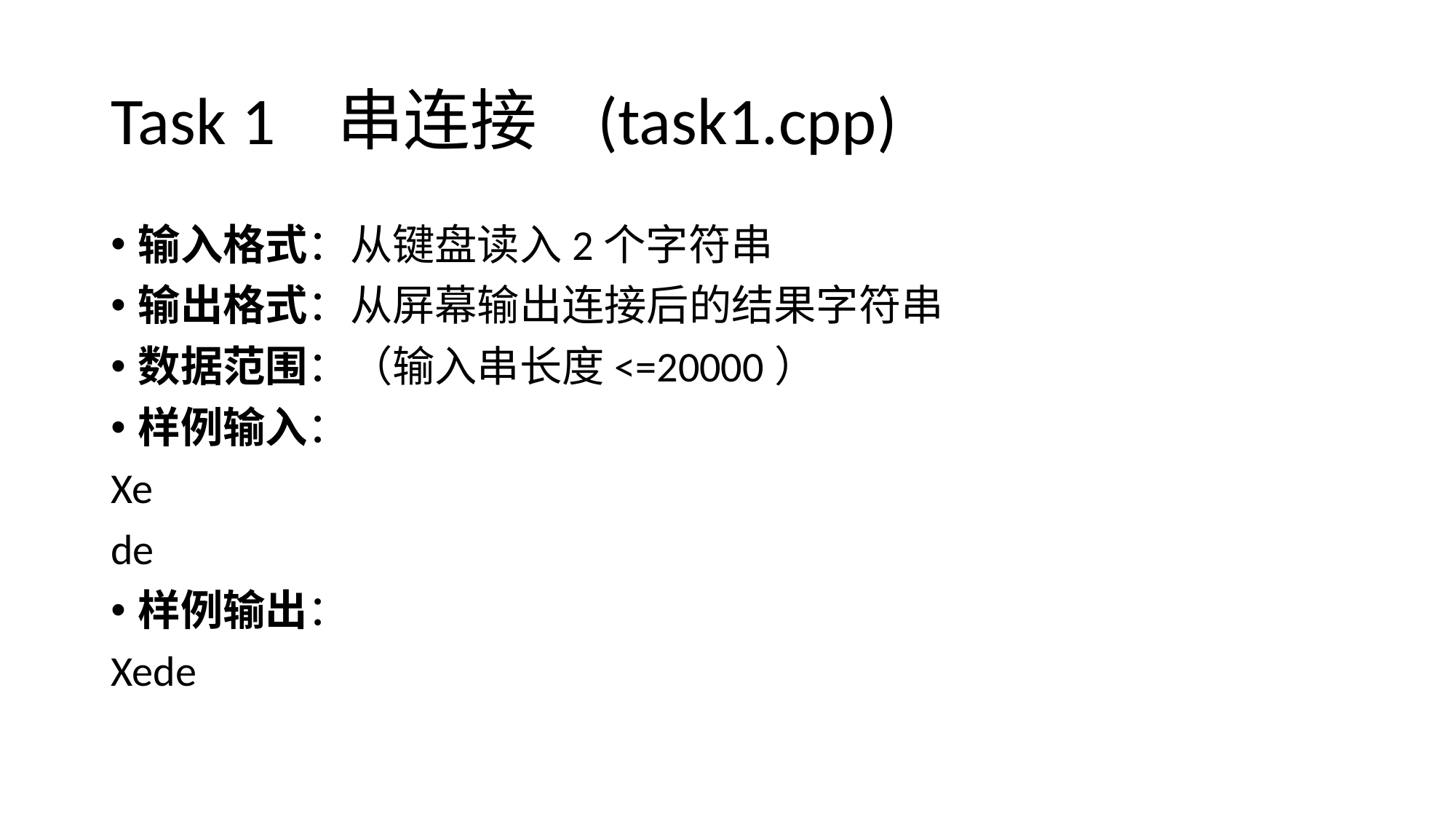

# Task 1   串连接   (task1.cpp)
输入格式：从键盘读入2个字符串
输出格式：从屏幕输出连接后的结果字符串
数据范围：（输入串长度<=20000）
样例输入：
Xe
de
样例输出：
Xede